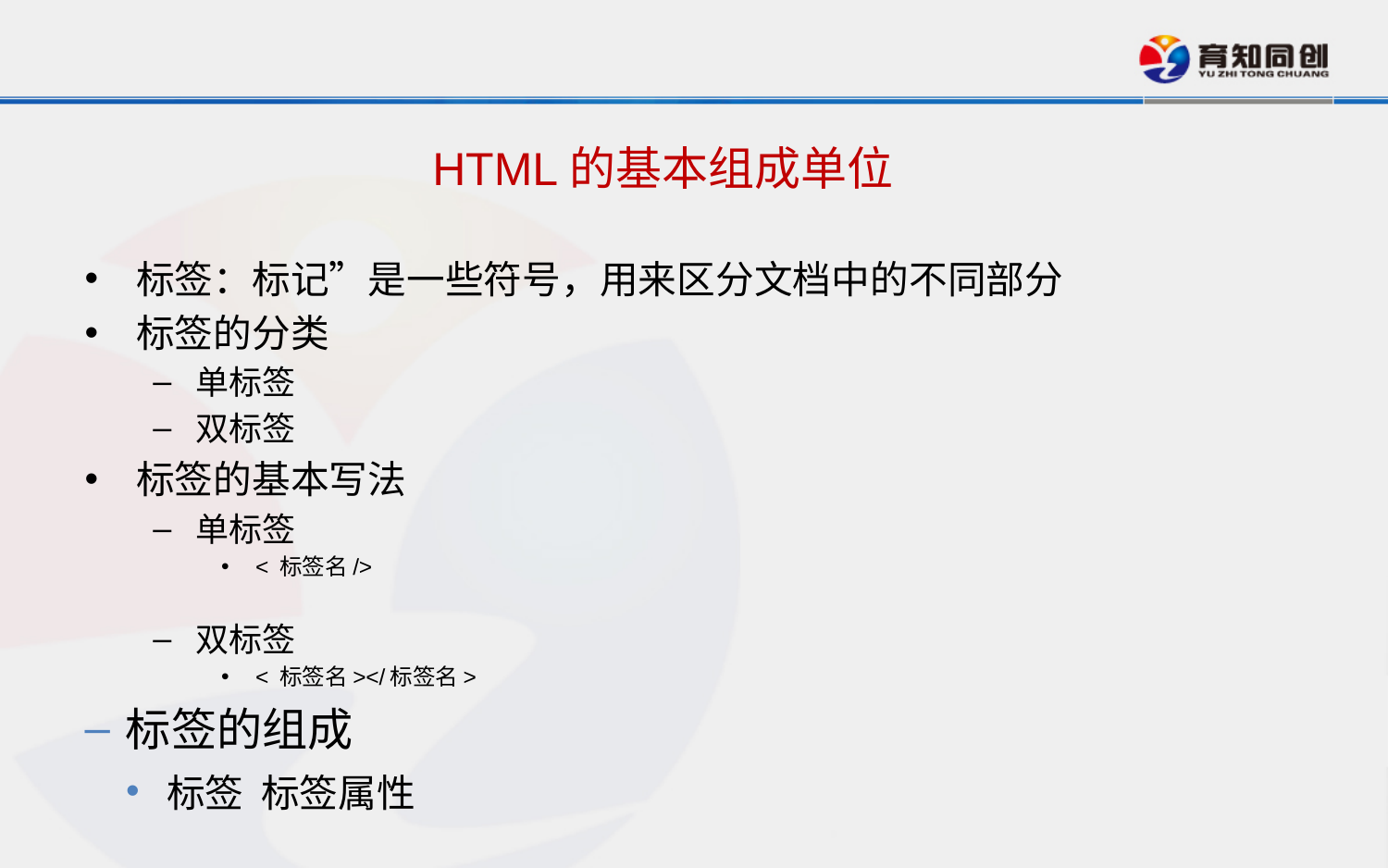

# HTML的基本组成单位
标签：标记”是一些符号，用来区分文档中的不同部分
标签的分类
单标签
双标签
标签的基本写法
单标签
< 标签名/>

双标签
< 标签名></标签名>
标签的组成
标签  标签属性